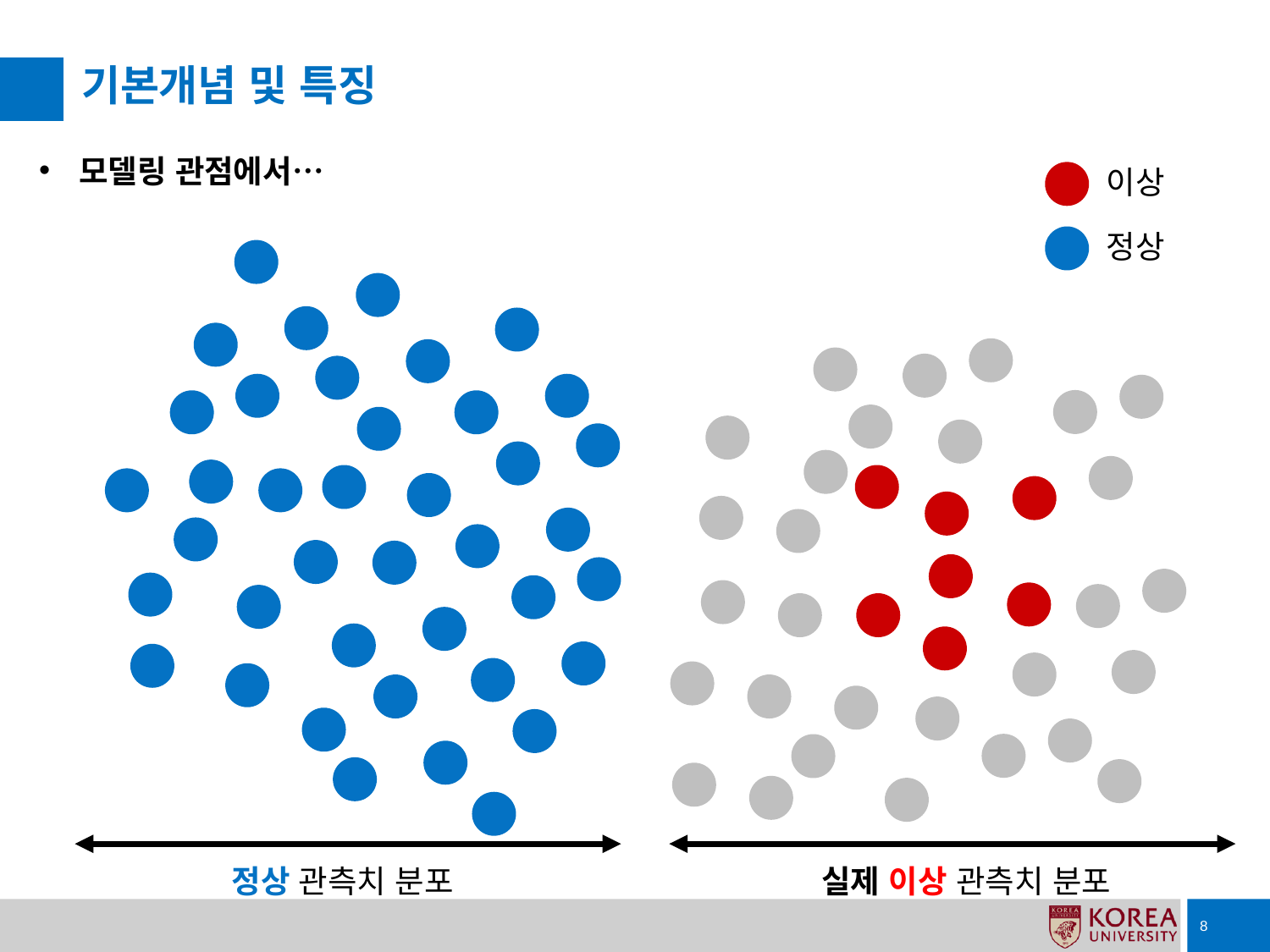

# 기본개념 및 특징

모델링 관점에서…
이상

정상

정상 관측치 분포
실제 이상 관측치 분포